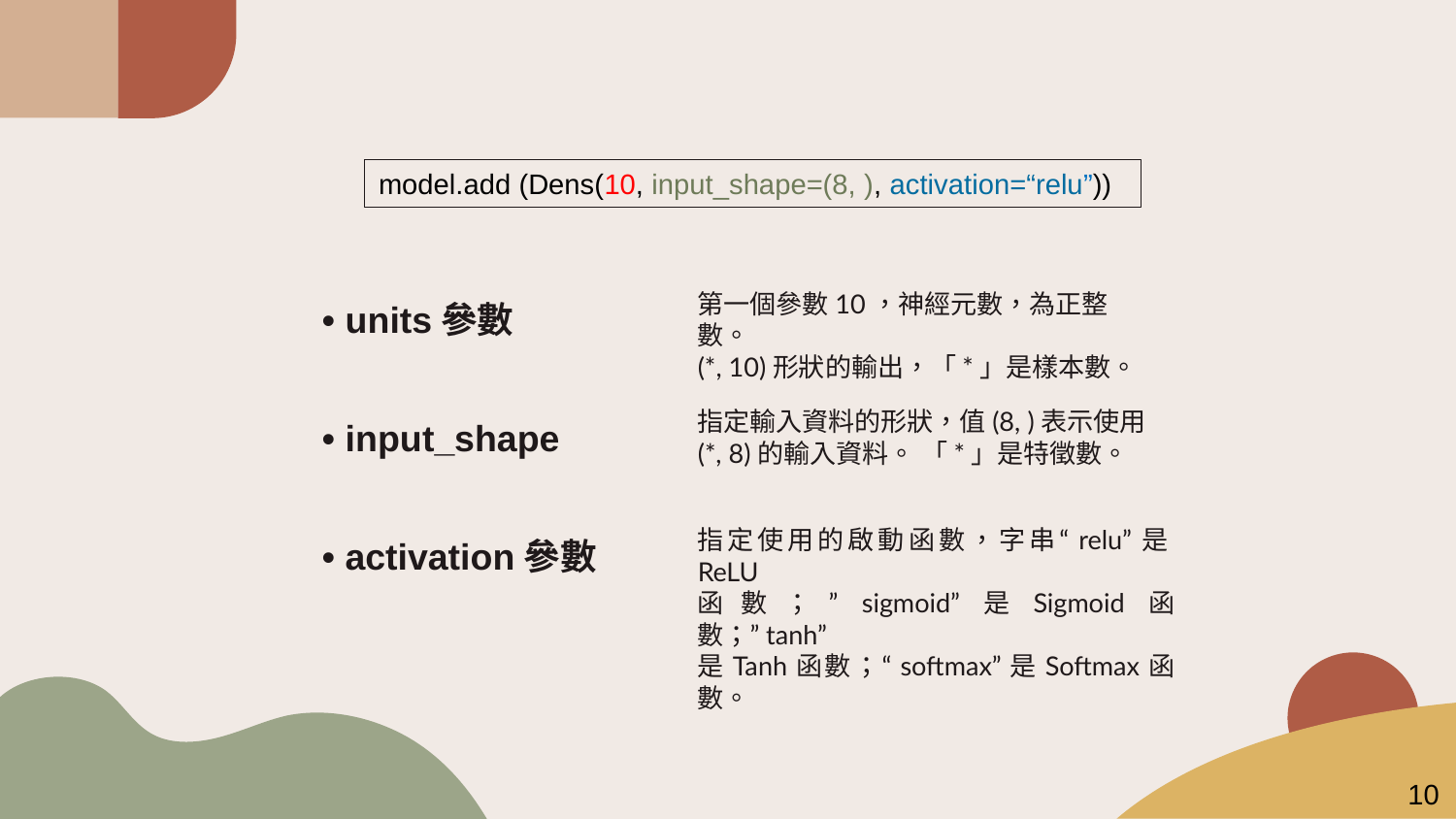

model.add (Dens(10, input_shape=(8, ), activation=“relu”))
第一個參數10，神經元數，為正整數。
(*, 10)形狀的輸出，「*」是樣本數。
• units參數
指定輸入資料的形狀，值(8, )表示使用
(*, 8)的輸入資料。 「*」是特徵數。
• input_shape
指定使用的啟動函數，字串“relu”是ReLU
函數；”sigmoid”是Sigmoid函數；”tanh”
是Tanh函數；“softmax”是Softmax函數。
• activation參數
10